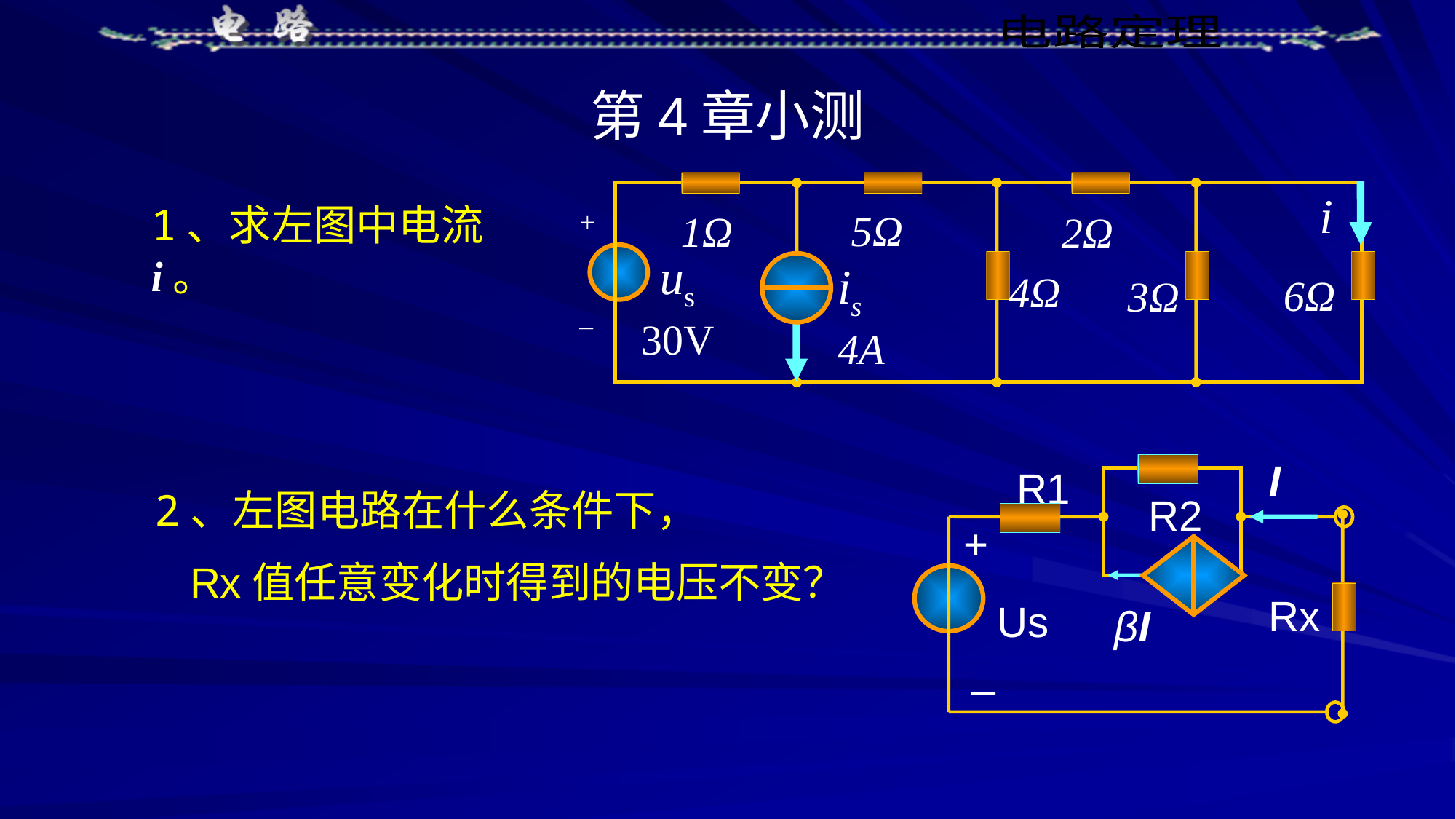

# 第4章小测

i

+
1Ω
us
30V

–

5Ω
2Ω
1、求左图中电流i。
is
4A

4Ω
6Ω
3Ω
I

R1

R2

+

Us
βI
_

2、左图电路在什么条件下，
   Rx值任意变化时得到的电压不变？

Rx